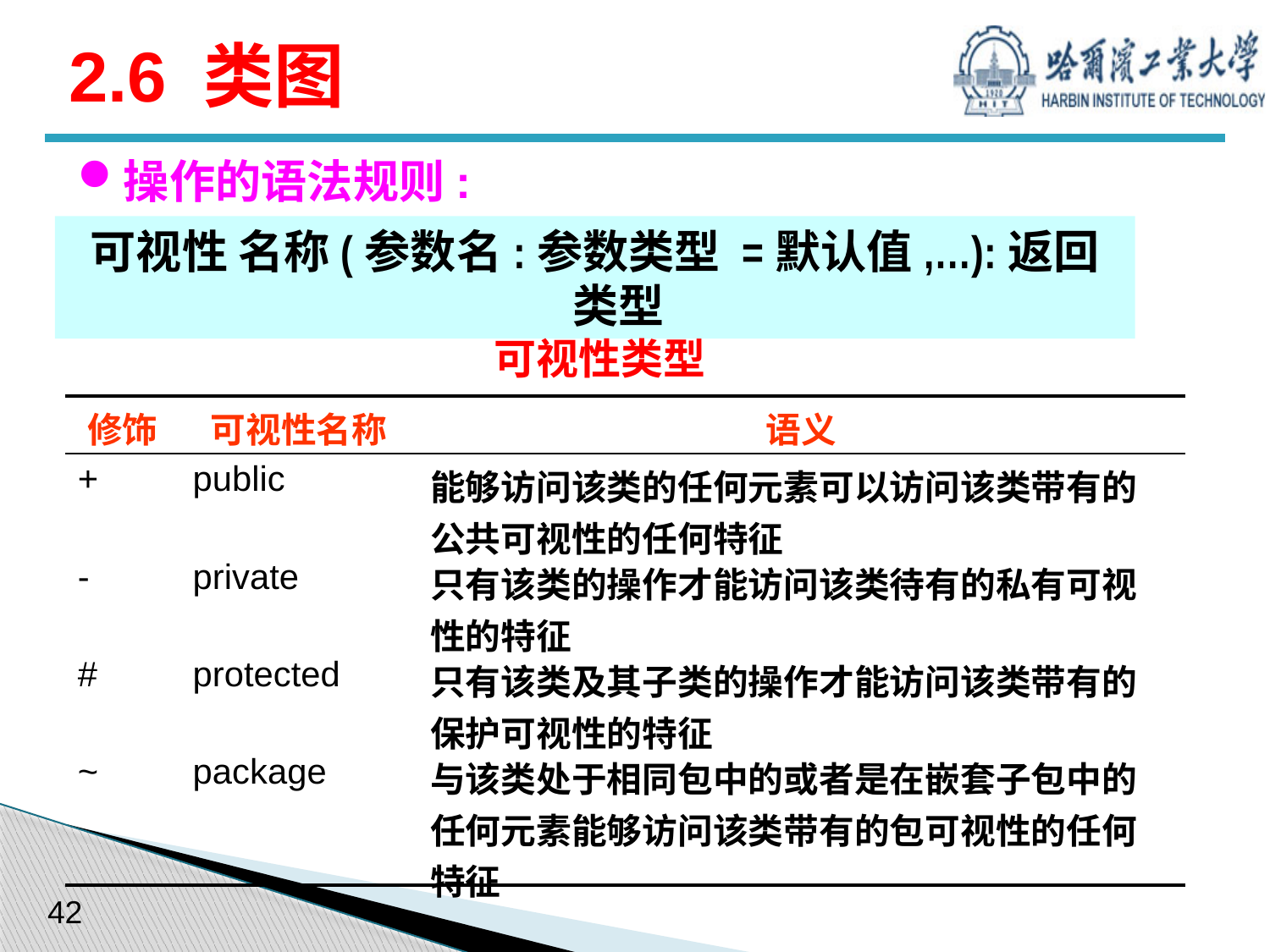

# 2.6 类图
操作的语法规则:
可视性 名称(参数名:参数类型 =默认值,…):返回类型
可视性类型
| 修饰 | 可视性名称 | 语义 |
| --- | --- | --- |
| + | public | 能够访问该类的任何元素可以访问该类带有的公共可视性的任何特征 |
| - | private | 只有该类的操作才能访问该类待有的私有可视性的特征 |
| # | protected | 只有该类及其子类的操作才能访问该类带有的保护可视性的特征 |
| ~ | package | 与该类处于相同包中的或者是在嵌套子包中的任何元素能够访问该类带有的包可视性的任何特征 |